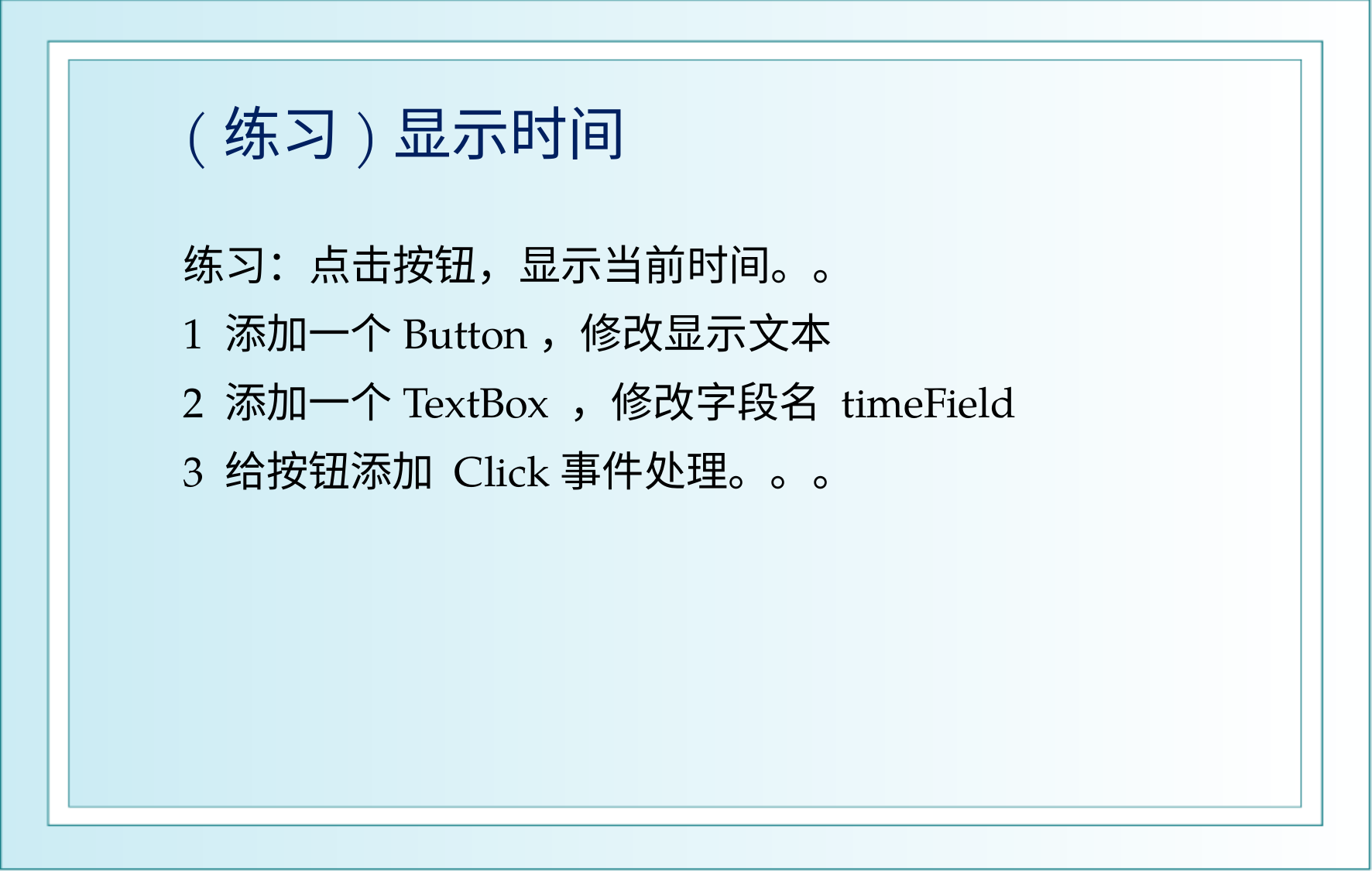

# (练习)显示时间
练习：点击按钮，显示当前时间。。
1 添加一个Button，修改显示文本
2 添加一个TextBox ，修改字段名 timeField
3 给按钮添加 Click事件处理。。。